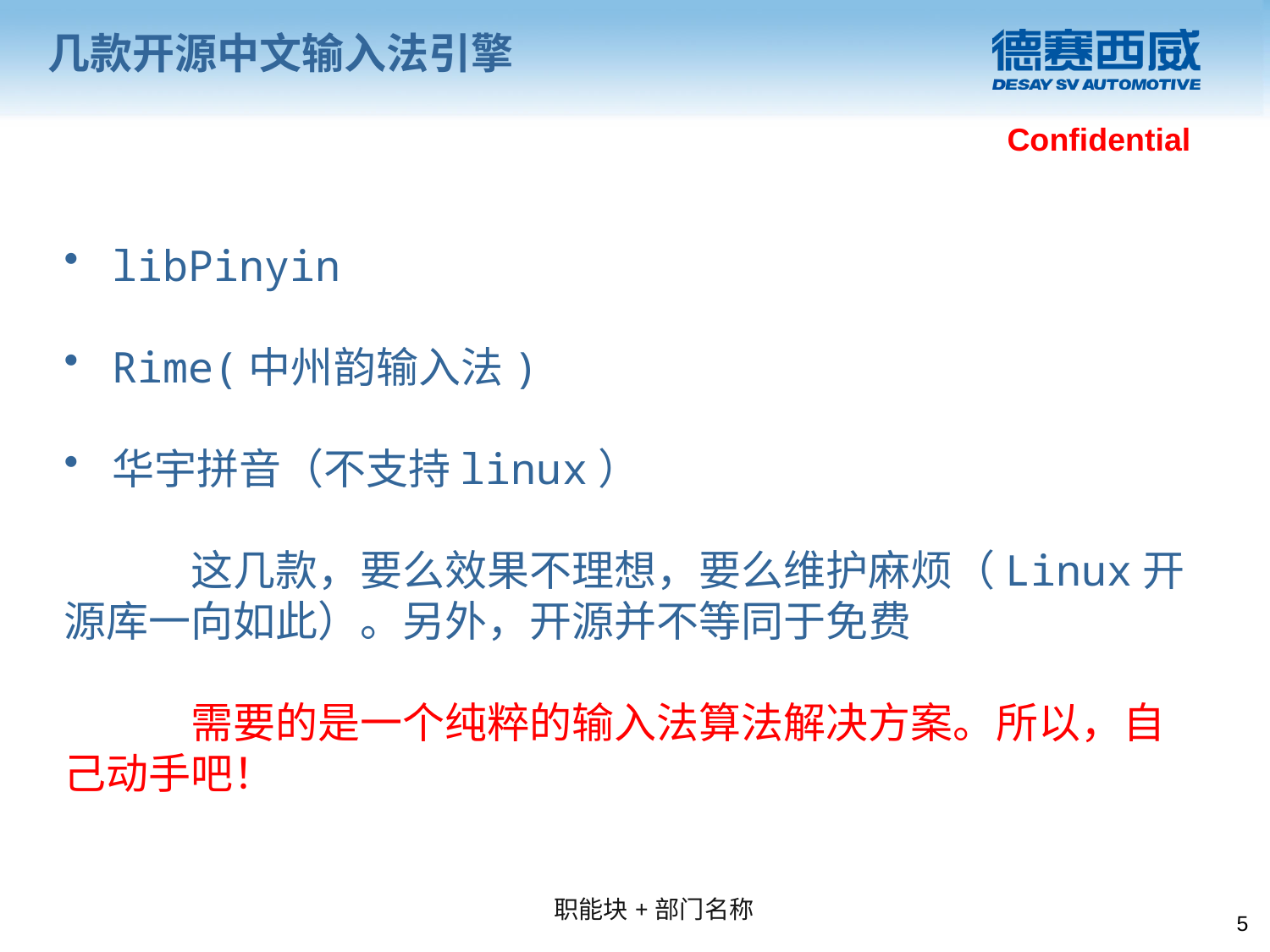

# 几款开源中文输入法引擎

libPinyin

Rime(中州韵输入法)

华宇拼音（不支持linux）

	这几款，要么效果不理想，要么维护麻烦（Linux开源库一向如此）。另外，开源并不等同于免费

	需要的是一个纯粹的输入法算法解决方案。所以，自己动手吧！
5